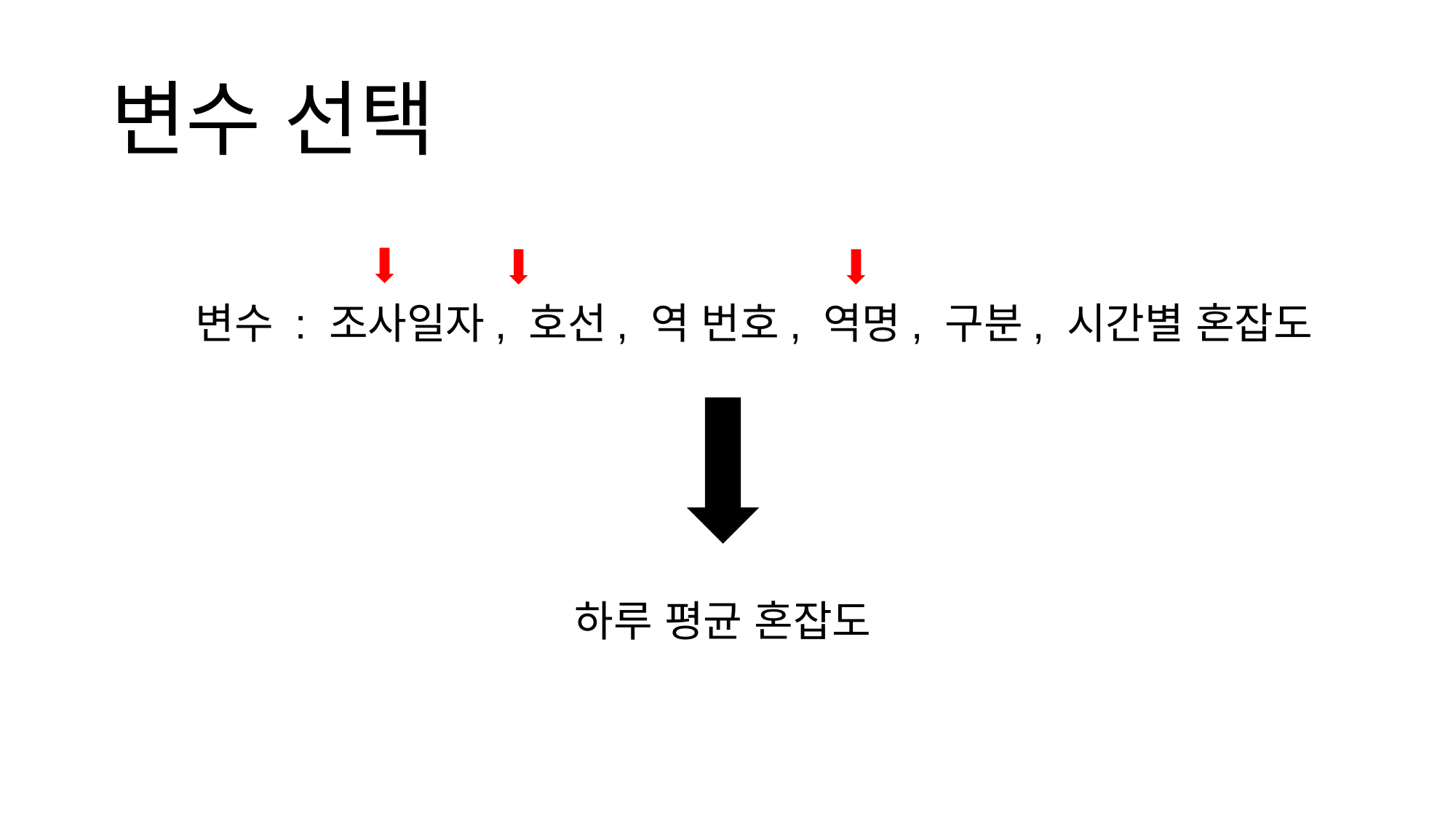

# 변수 선택

변수 : 조사일자, 호선, 역 번호, 역명, 구분, 시간별 혼잡도

하루 평균 혼잡도